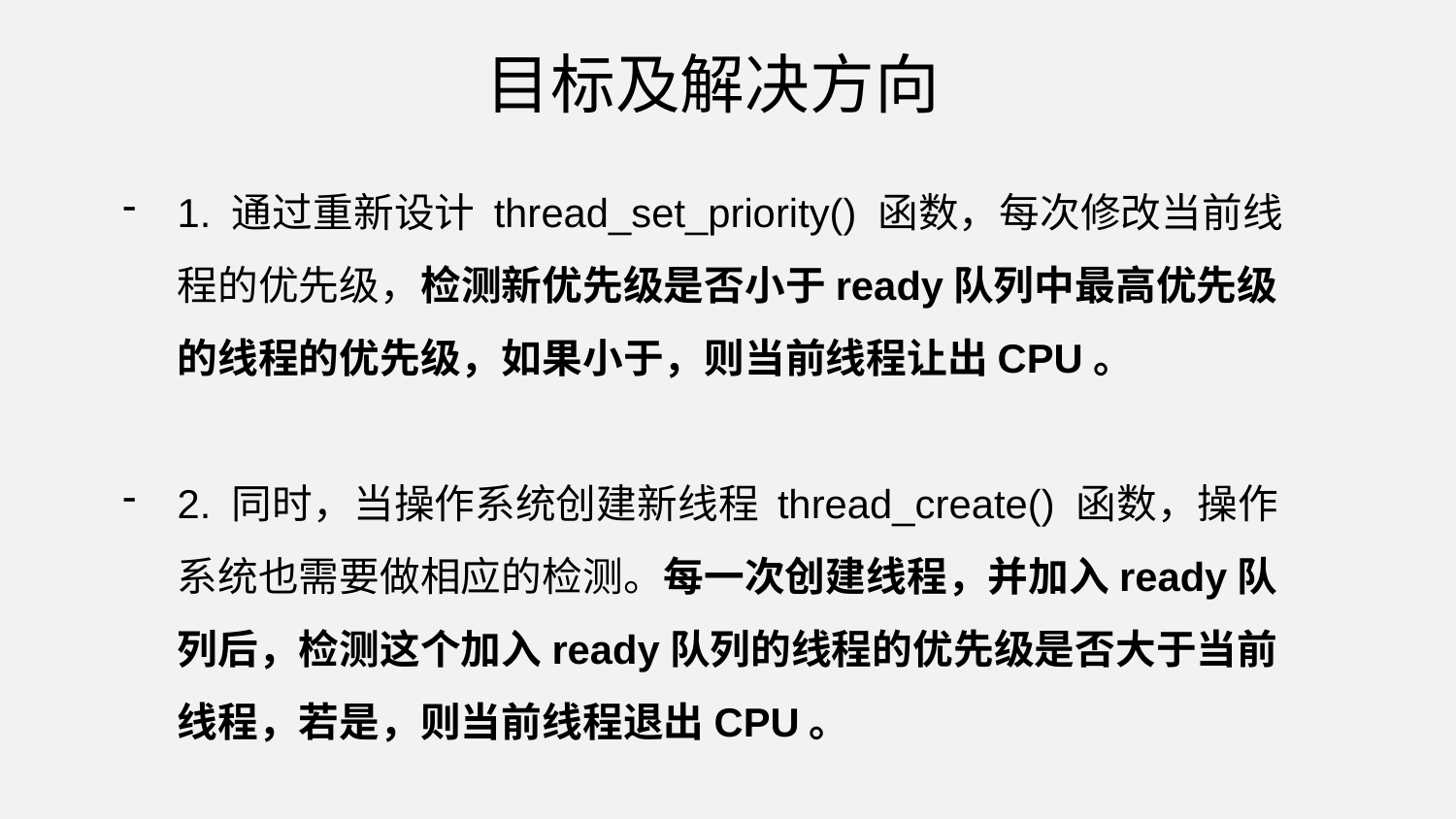

目标及解决方向
1. 通过重新设计 thread_set_priority() 函数，每次修改当前线程的优先级，检测新优先级是否小于ready队列中最高优先级的线程的优先级，如果小于，则当前线程让出CPU。

2. 同时，当操作系统创建新线程 thread_create() 函数，操作系统也需要做相应的检测。每一次创建线程，并加入ready队列后，检测这个加入ready队列的线程的优先级是否大于当前线程，若是，则当前线程退出CPU。